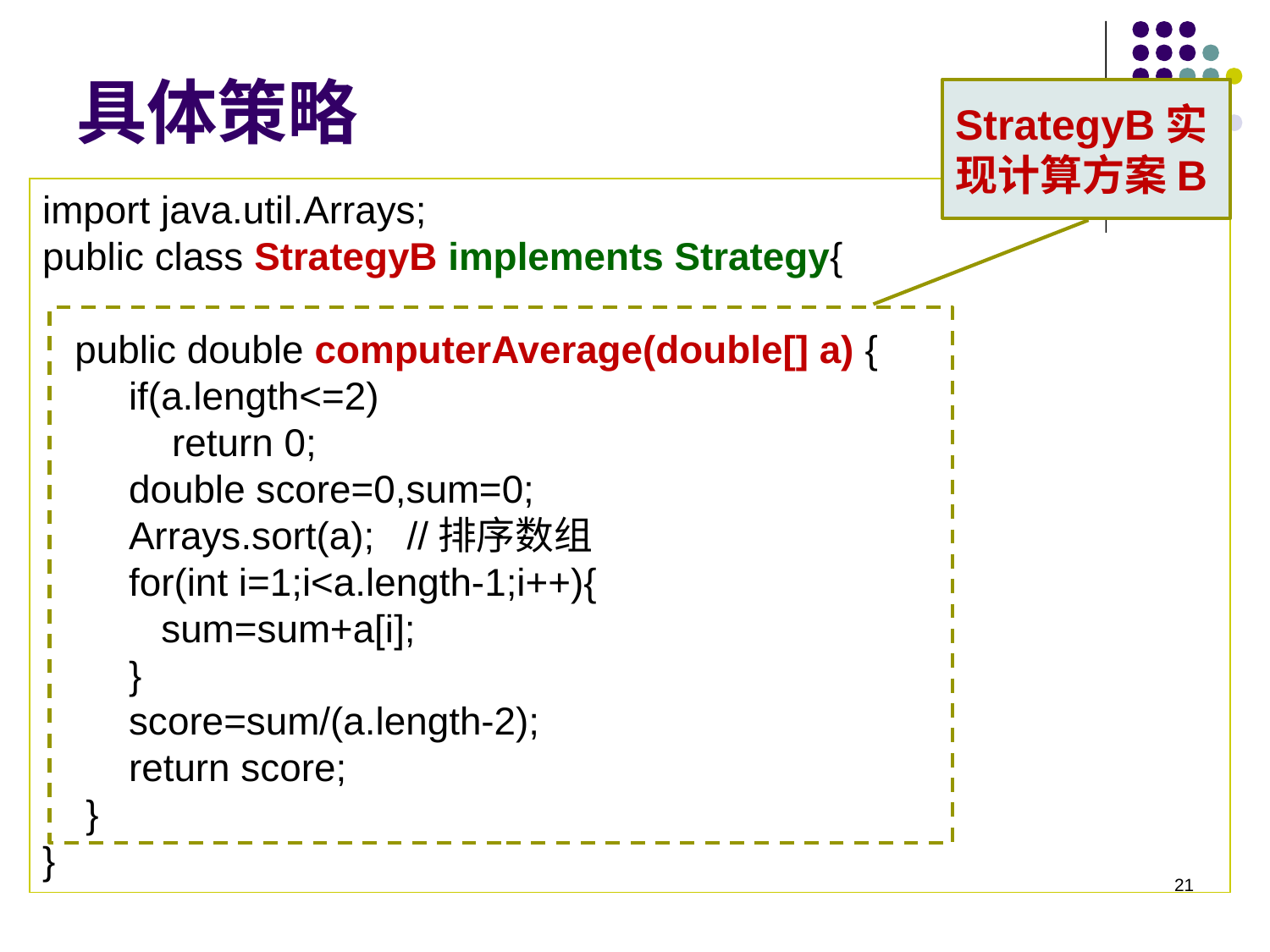

# 具体策略
StrategyB实现计算方案B
import java.util.Arrays;
public class StrategyB implements Strategy{

   public double computerAverage(double[] a) {
        if(a.length<=2)
            return 0;
        double score=0,sum=0;
        Arrays.sort(a);   //排序数组
        for(int i=1;i<a.length-1;i++){
           sum=sum+a[i];
        }
        score=sum/(a.length-2);
        return score;
    }
}

21